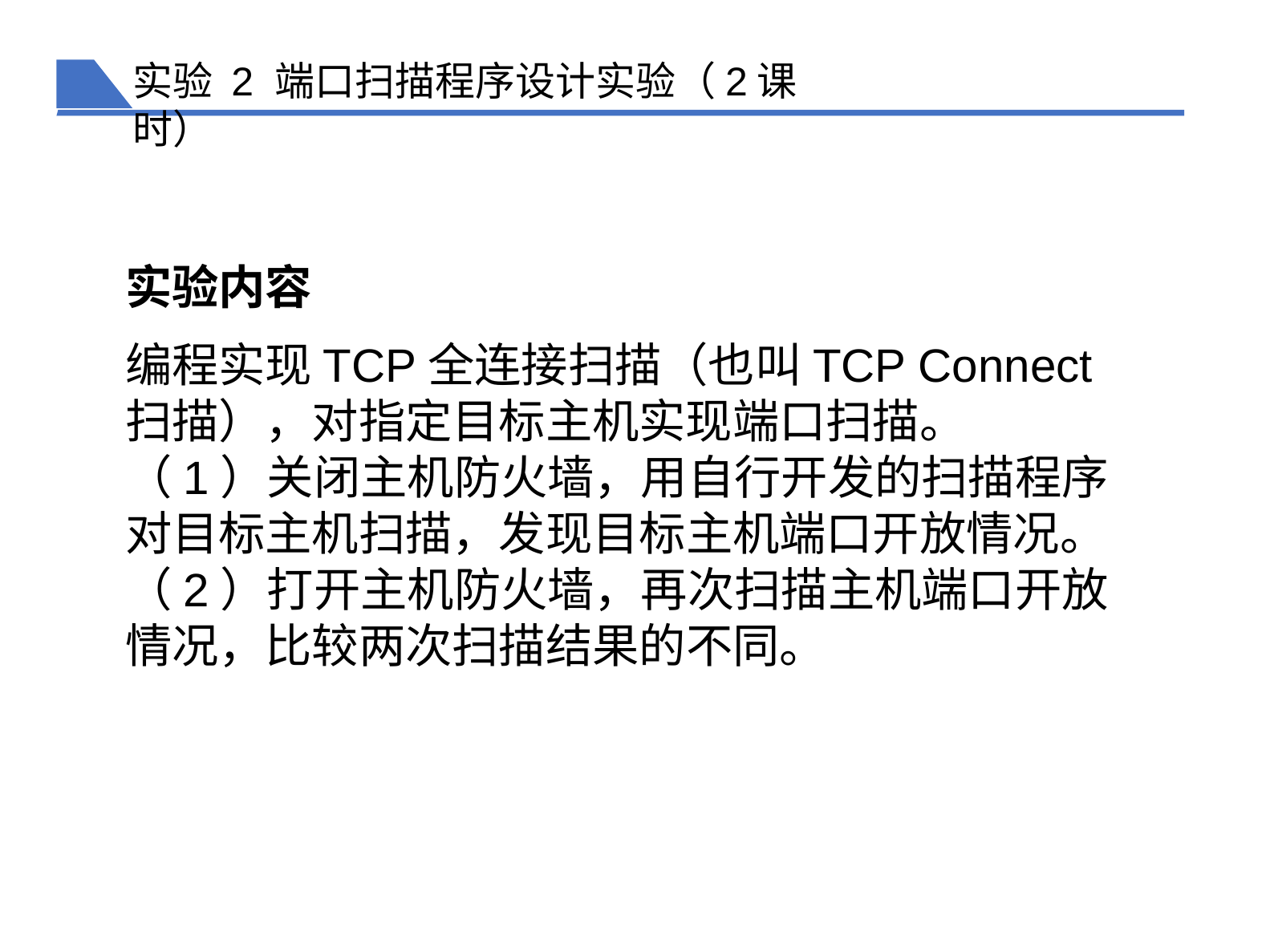

实验 2 端口扫描程序设计实验（2课时）

实验内容
编程实现TCP全连接扫描（也叫TCP Connect扫描），对指定目标主机实现端口扫描。
（1）关闭主机防火墙，用自行开发的扫描程序对目标主机扫描，发现目标主机端口开放情况。
（2）打开主机防火墙，再次扫描主机端口开放情况，比较两次扫描结果的不同。